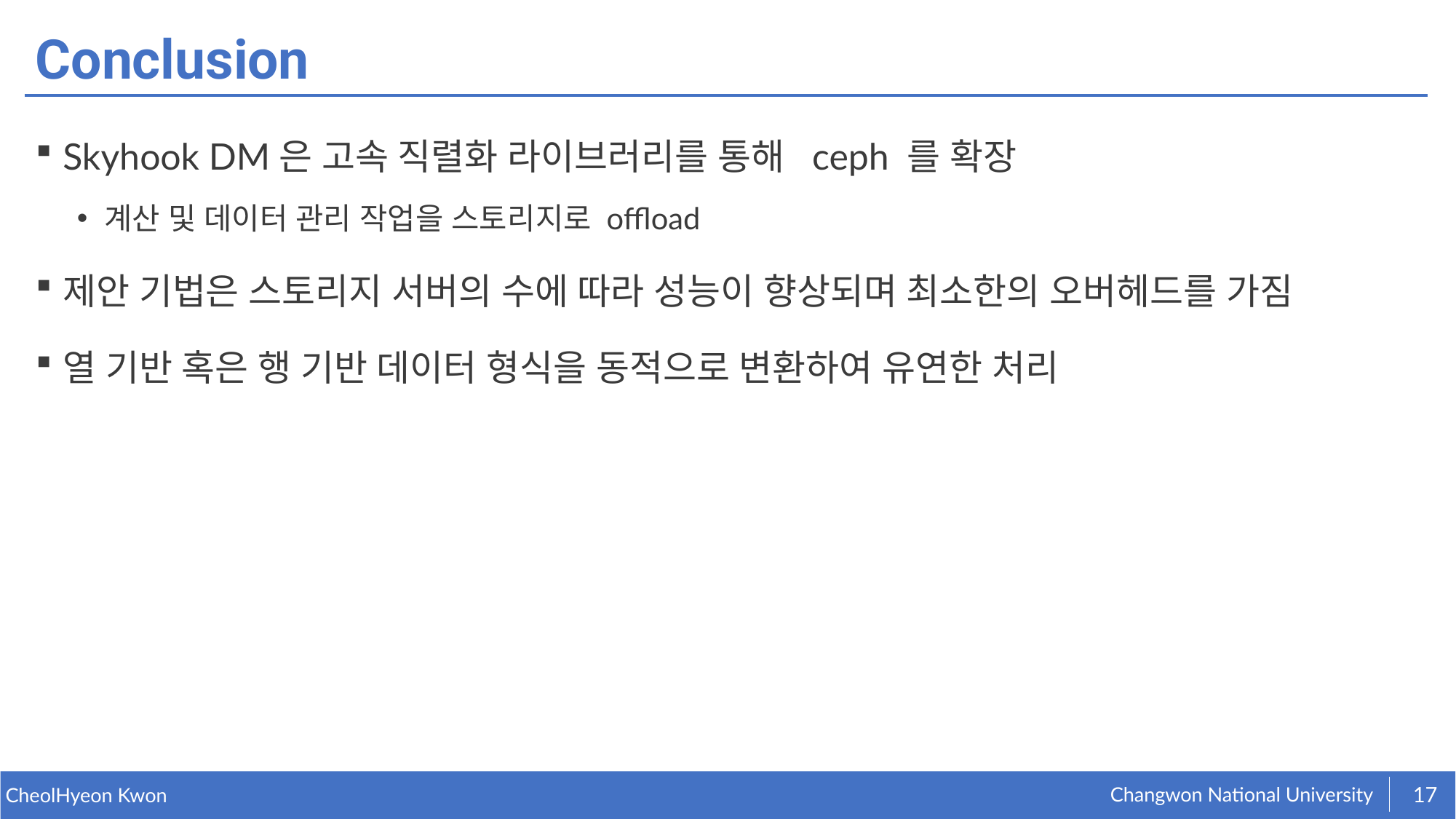

# Conclusion
Skyhook DM은 고속 직렬화 라이브러리를 통해  ceph 를 확장
계산 및 데이터 관리 작업을 스토리지로 offload
제안 기법은 스토리지 서버의 수에 따라 성능이 향상되며 최소한의 오버헤드를 가짐
열 기반 혹은 행 기반 데이터 형식을 동적으로 변환하여 유연한 처리

17